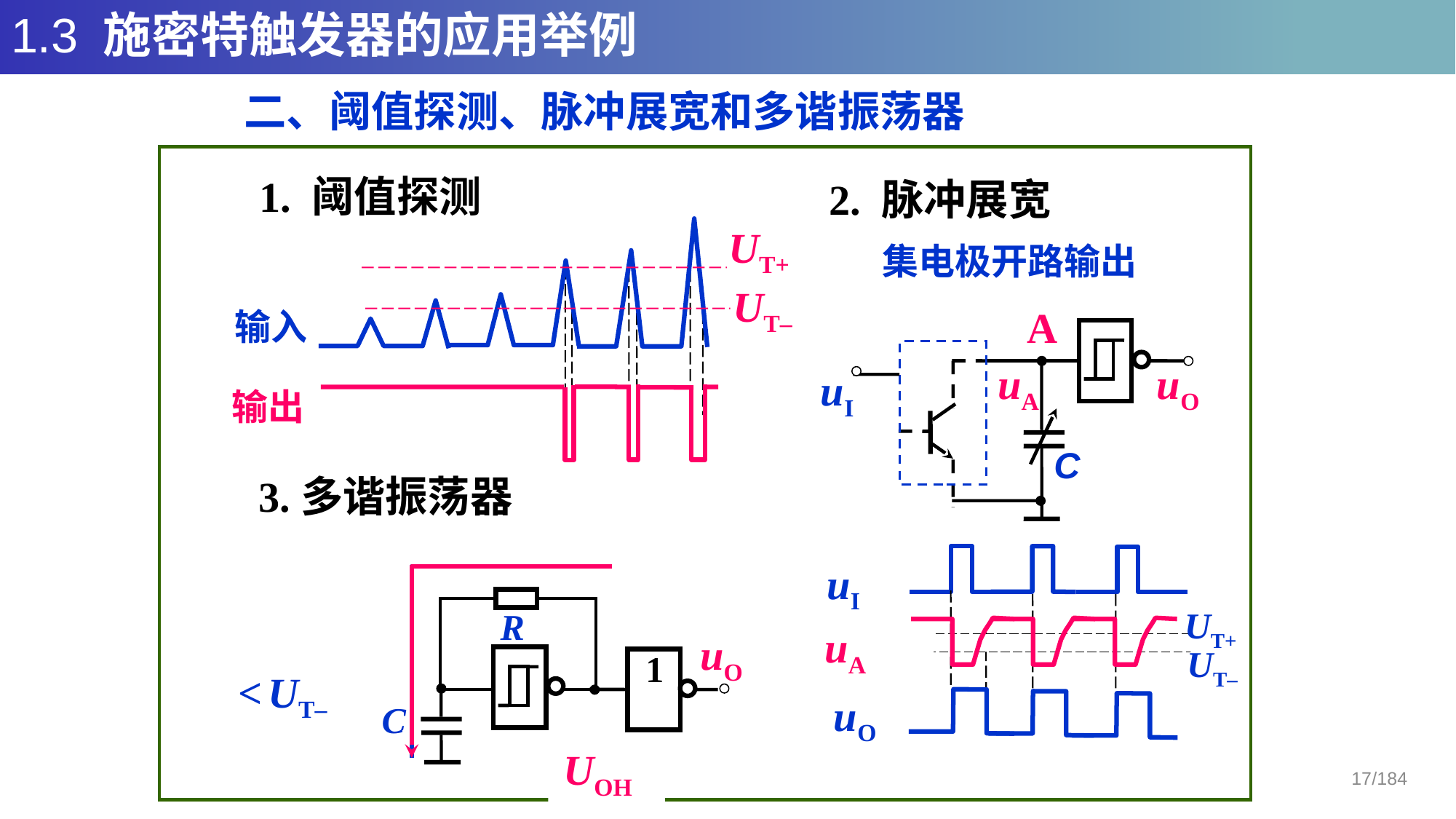

# 1.3 施密特触发器的应用举例
二、阈值探测、脉冲展宽和多谐振荡器

1. 阈值探测
2. 脉冲展宽
UT+

集电极开路输出

UT–
A
输入

C

uA
uO
uI
输出

3.多谐振荡器

uI

UT+

uA

UT–
uO

R
uO
1

C

UT+
>UT+
< UT–
UOH
UOL
UOH
17/184